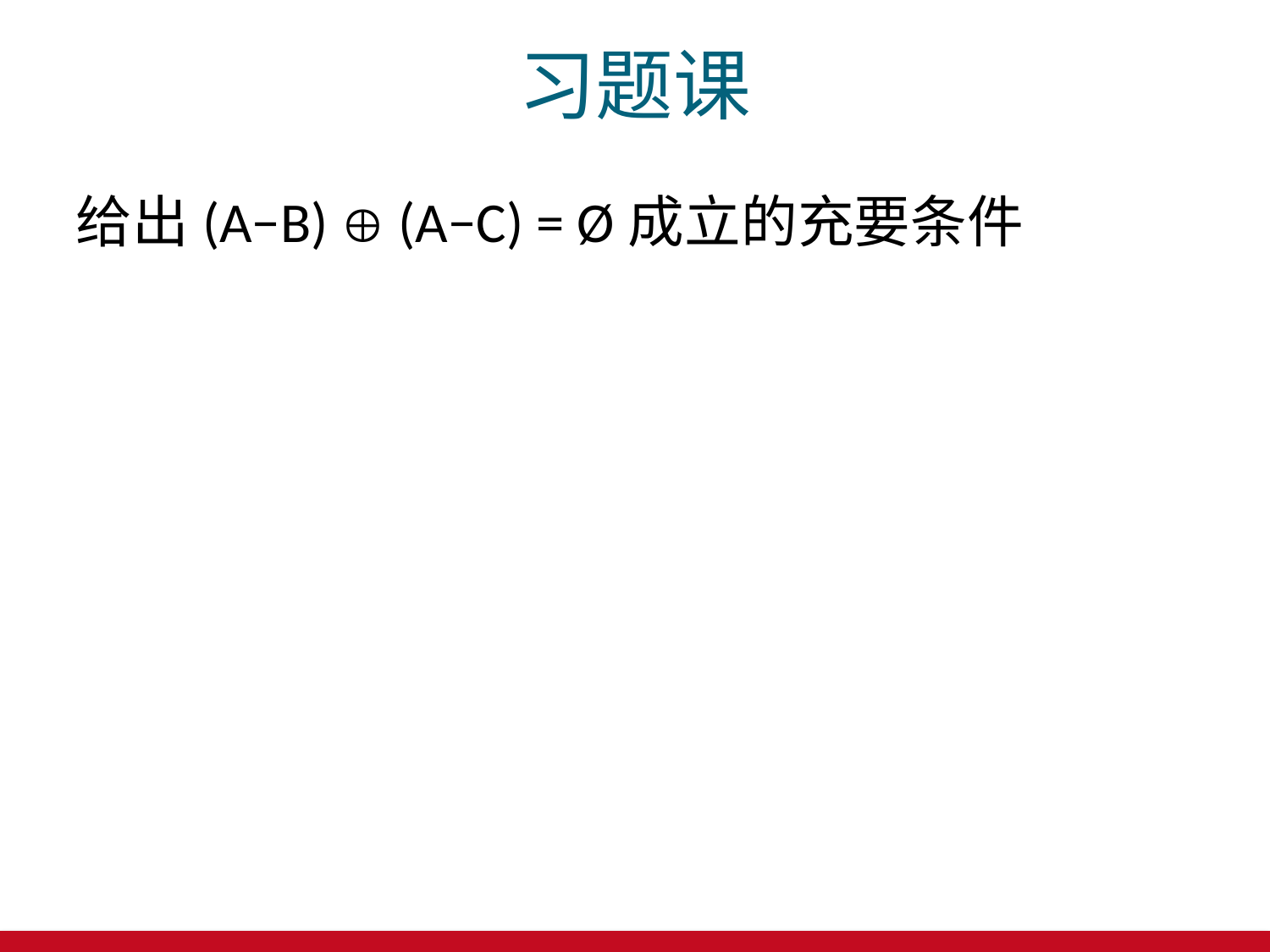

# 习题课
给出(A−B) ⊕ (A−C) = Ø成立的充要条件